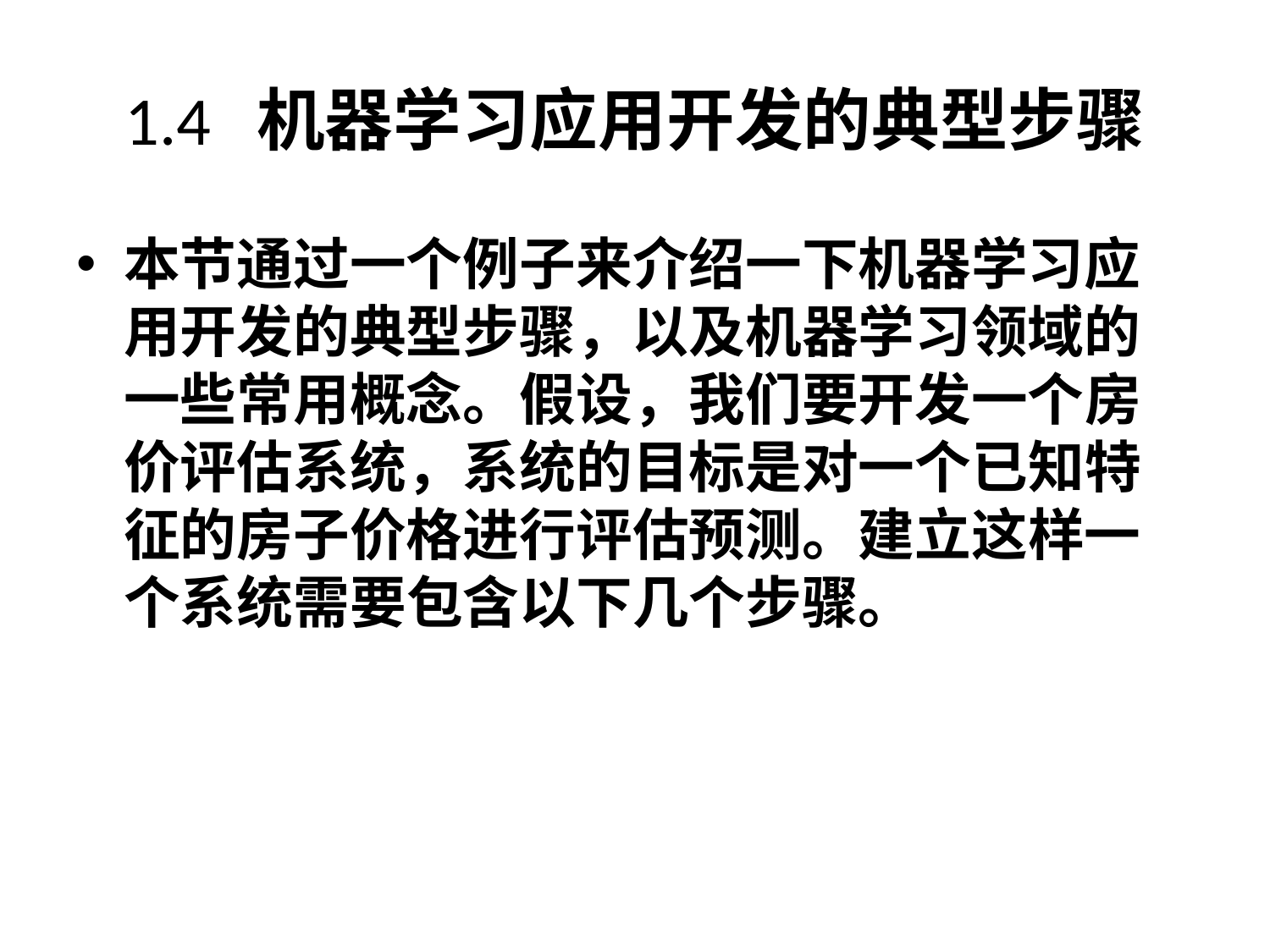

# 1.4  机器学习应用开发的典型步骤
本节通过一个例子来介绍一下机器学习应用开发的典型步骤，以及机器学习领域的一些常用概念。假设，我们要开发一个房价评估系统，系统的目标是对一个已知特征的房子价格进行评估预测。建立这样一个系统需要包含以下几个步骤。